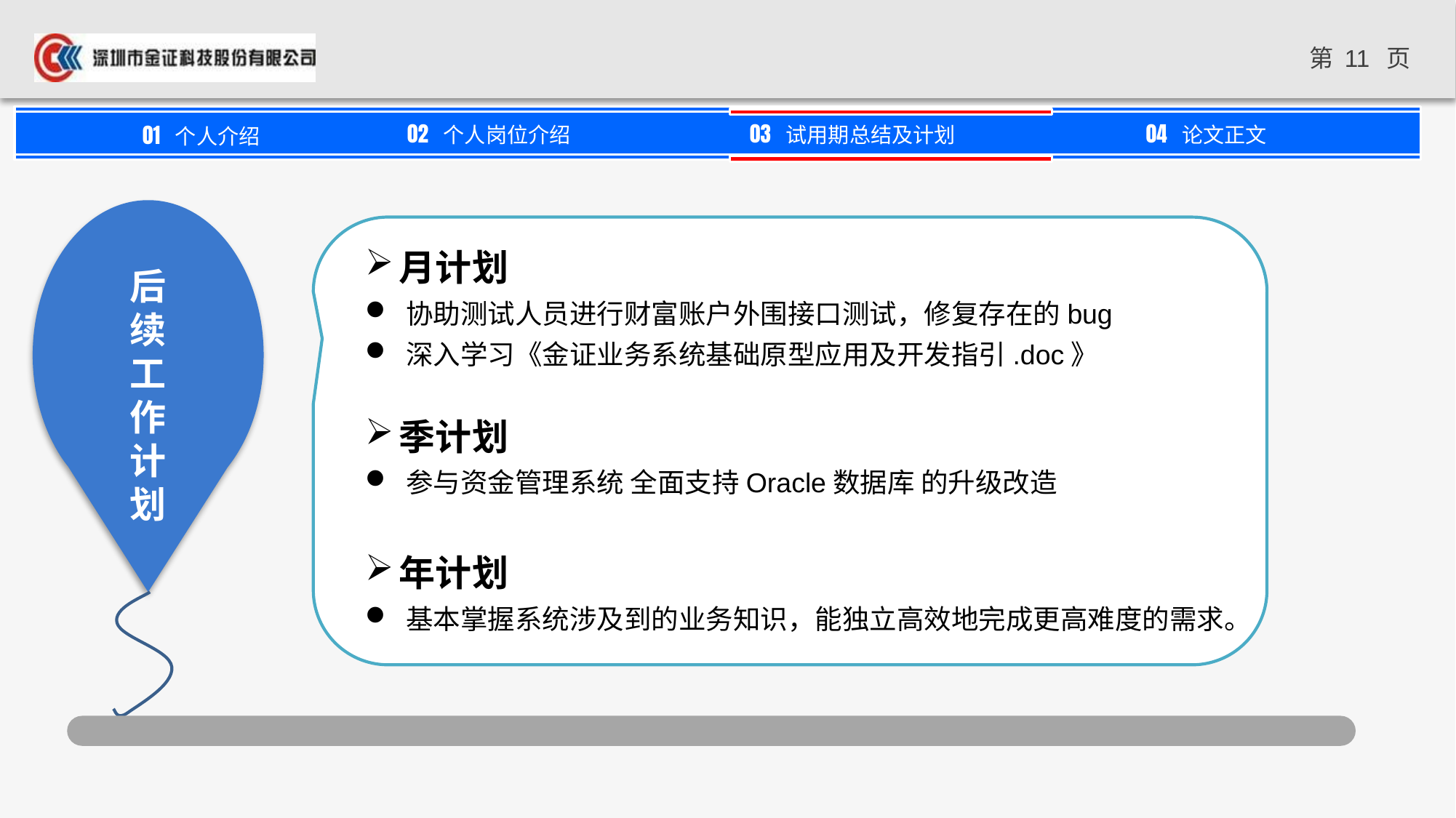

月计划
协助测试人员进行财富账户外围接口测试，修复存在的bug
深入学习《金证业务系统基础原型应用及开发指引.doc》

季计划
参与资金管理系统 全面支持Oracle数据库 的升级改造

年计划
基本掌握系统涉及到的业务知识，能独立高效地完成更高难度的需求。

后续工作计划